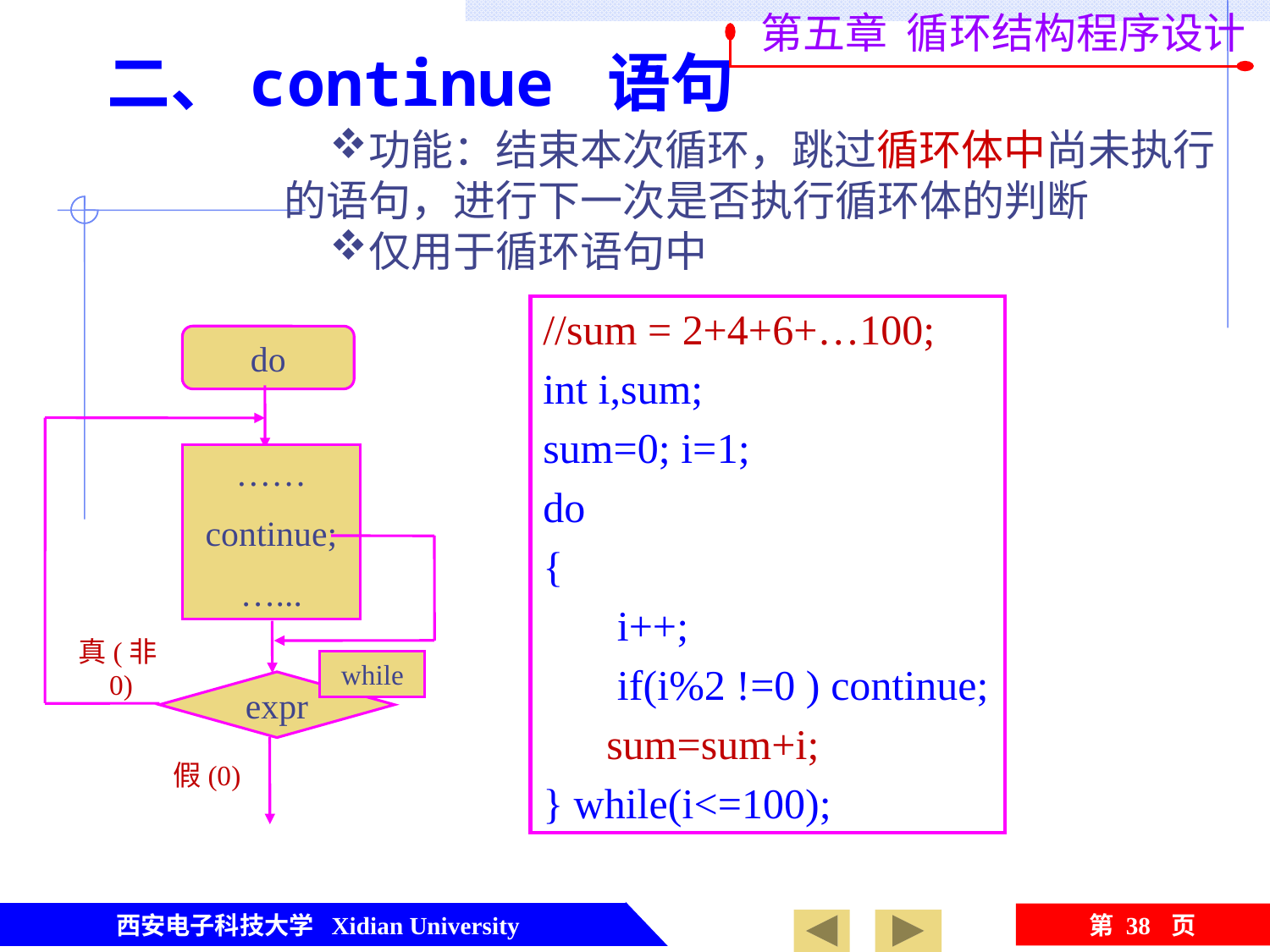

第五章  循环结构程序设计

二、continue 语句

功能：结束本次循环，跳过循环体中尚未执行的语句，进行下一次是否执行循环体的判断
仅用于循环语句中
//sum = 2+4+6+…100;
int i,sum;
sum=0; i=1;
do
{
       i++;
       if(i%2 !=0 ) continue;
      sum=sum+i;
} while(i<=100);
do

……
continue;
…...

真(非0)
while
expr

假(0)